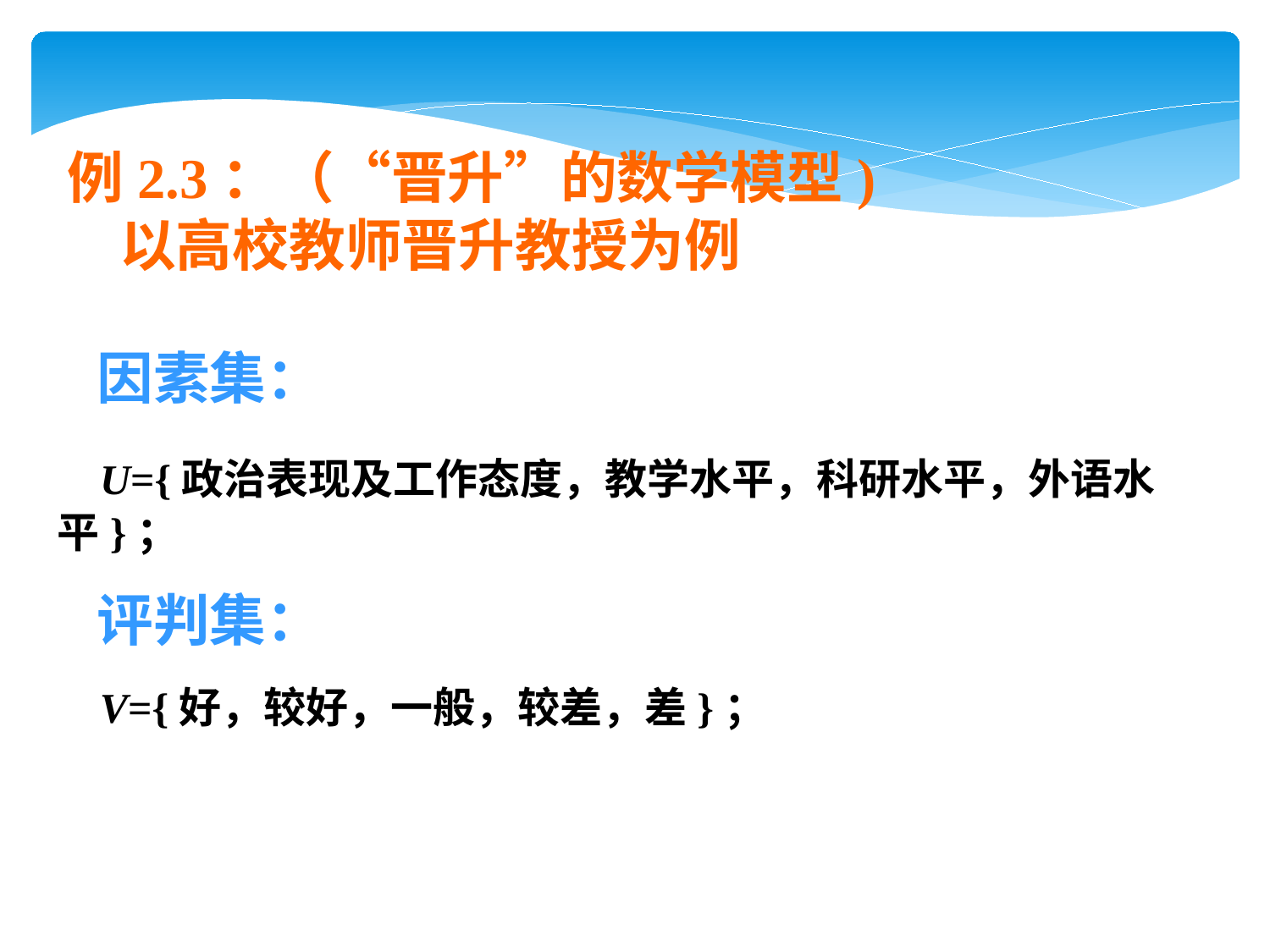

例2.3：（“晋升”的数学模型)
   以高校教师晋升教授为例
  因素集：
   U={政治表现及工作态度，教学水平，科研水平，外语水平}；
  评判集：
    V={好，较好，一般，较差，差}；